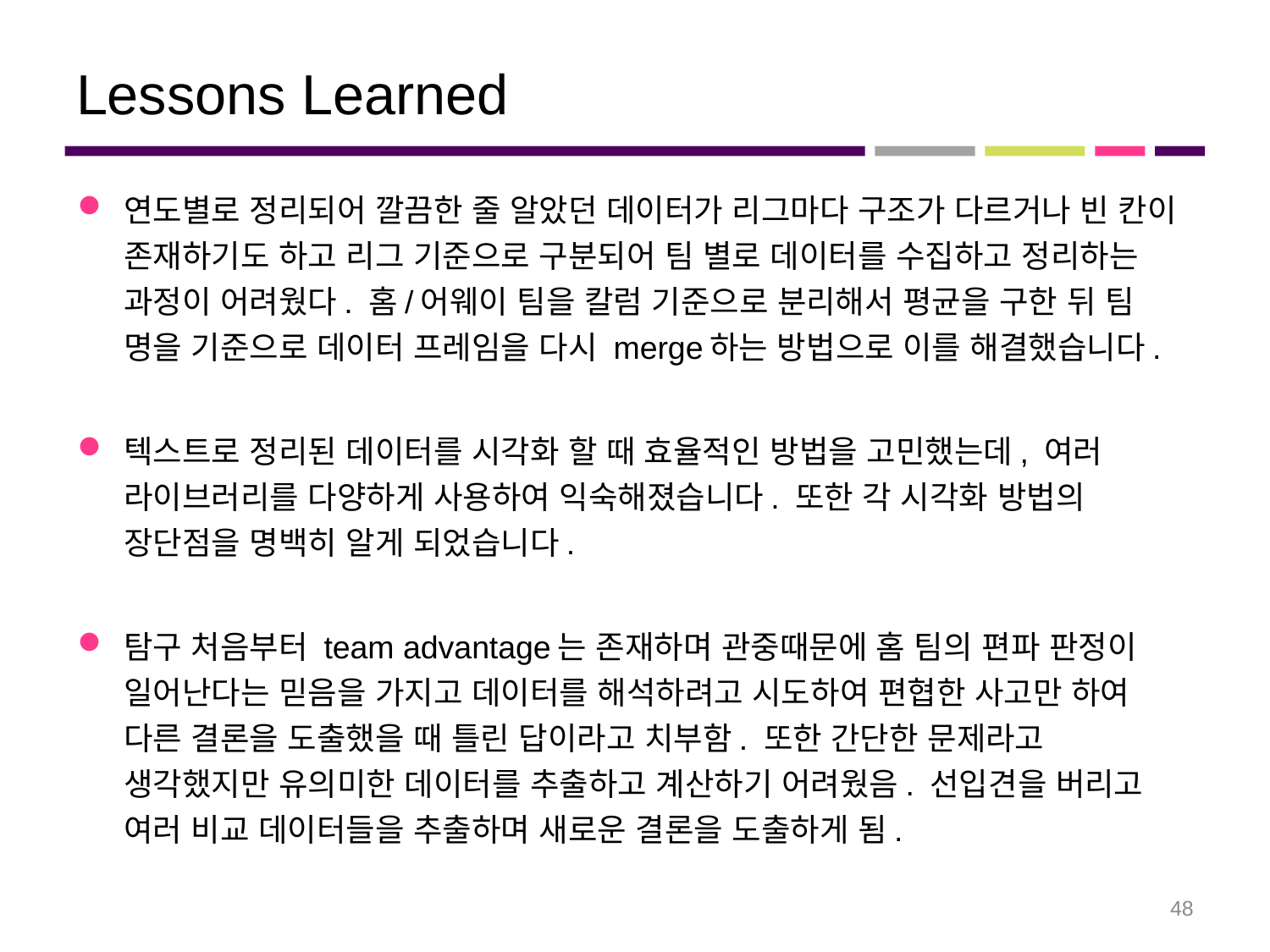

# Lessons Learned
연도별로 정리되어 깔끔한 줄 알았던 데이터가 리그마다 구조가 다르거나 빈 칸이 존재하기도 하고 리그 기준으로 구분되어 팀 별로 데이터를 수집하고 정리하는 과정이 어려웠다. 홈/어웨이 팀을 칼럼 기준으로 분리해서 평균을 구한 뒤 팀 명을 기준으로 데이터 프레임을 다시 merge하는 방법으로 이를 해결했습니다.

텍스트로 정리된 데이터를 시각화 할 때 효율적인 방법을 고민했는데, 여러 라이브러리를 다양하게 사용하여 익숙해졌습니다. 또한 각 시각화 방법의 장단점을 명백히 알게 되었습니다.

탐구 처음부터 team advantage는 존재하며 관중때문에 홈 팀의 편파 판정이 일어난다는 믿음을 가지고 데이터를 해석하려고 시도하여 편협한 사고만 하여 다른 결론을 도출했을 때 틀린 답이라고 치부함. 또한 간단한 문제라고 생각했지만 유의미한 데이터를 추출하고 계산하기 어려웠음. 선입견을 버리고 여러 비교 데이터들을 추출하며 새로운 결론을 도출하게 됨.
48